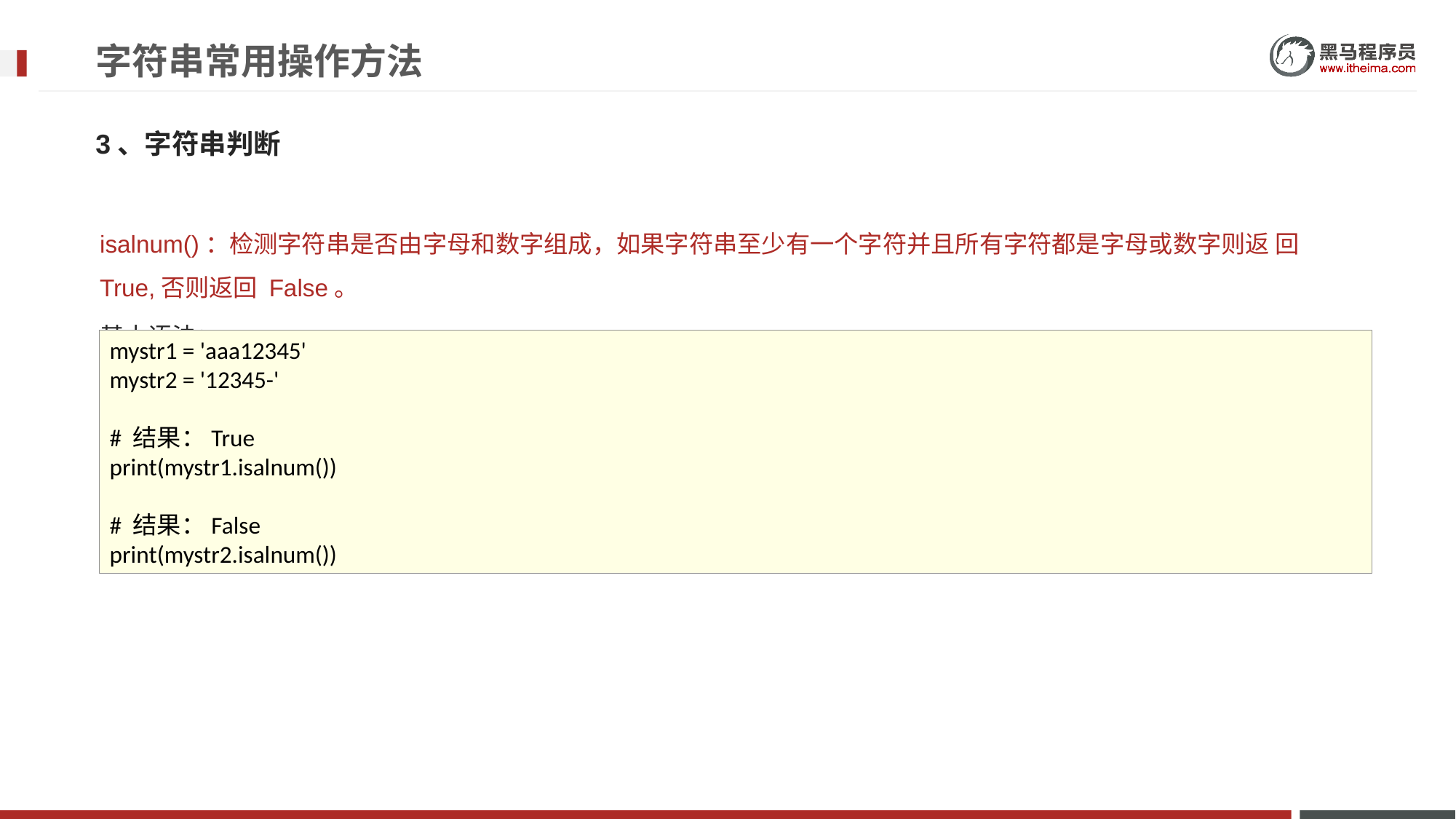

# 字符串常用操作方法
3、字符串判断
isalnum()：检测字符串是否由字母和数字组成，如果字符串至少有一个字符并且所有字符都是字母或数字则返 回 True,否则返回 False。
基本语法：
mystr1 = 'aaa12345'
mystr2 = '12345-'

# 结果：True
print(mystr1.isalnum())

# 结果：False
print(mystr2.isalnum())